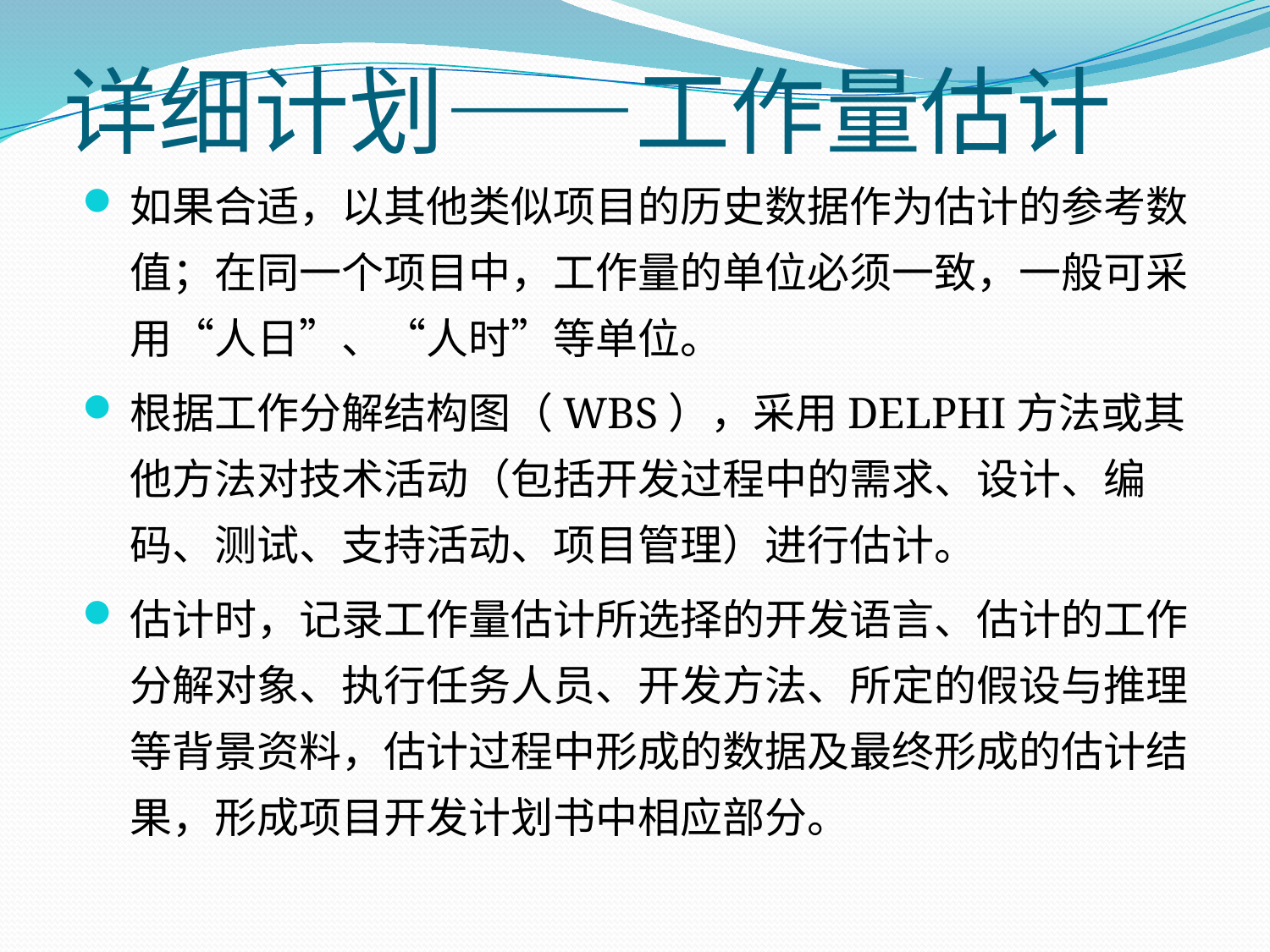

详细计划——工作量估计
如果合适，以其他类似项目的历史数据作为估计的参考数值；在同一个项目中，工作量的单位必须一致，一般可采用“人日”、“人时”等单位。
根据工作分解结构图（WBS），采用DELPHI方法或其他方法对技术活动（包括开发过程中的需求、设计、编码、测试、支持活动、项目管理）进行估计。
估计时，记录工作量估计所选择的开发语言、估计的工作分解对象、执行任务人员、开发方法、所定的假设与推理等背景资料，估计过程中形成的数据及最终形成的估计结果，形成项目开发计划书中相应部分。